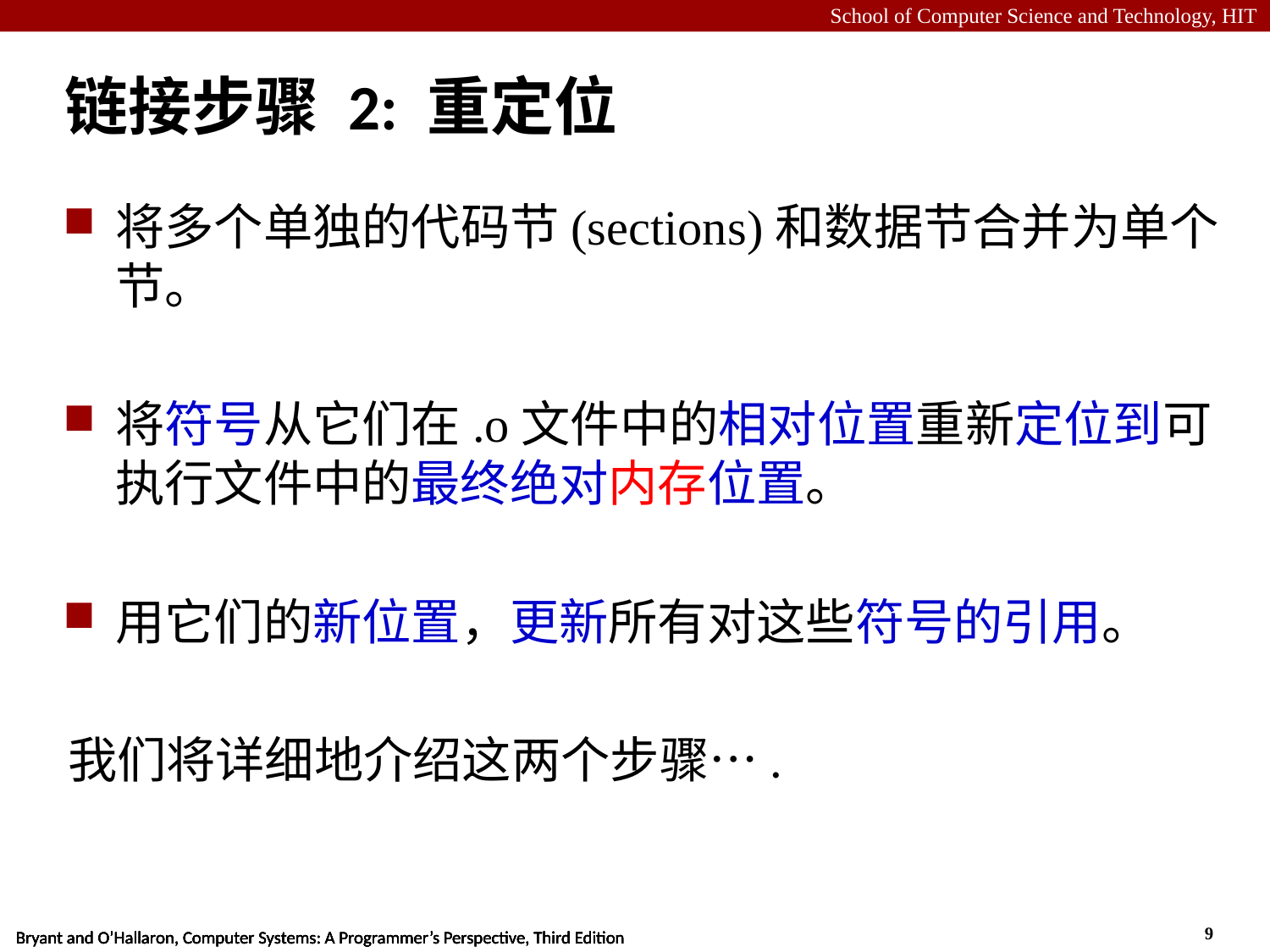

# 链接步骤 2: 重定位
将多个单独的代码节(sections)和数据节合并为单个节。

将符号从它们在.o文件中的相对位置重新定位到可执行文件中的最终绝对内存位置。

用它们的新位置，更新所有对这些符号的引用。

我们将详细地介绍这两个步骤….